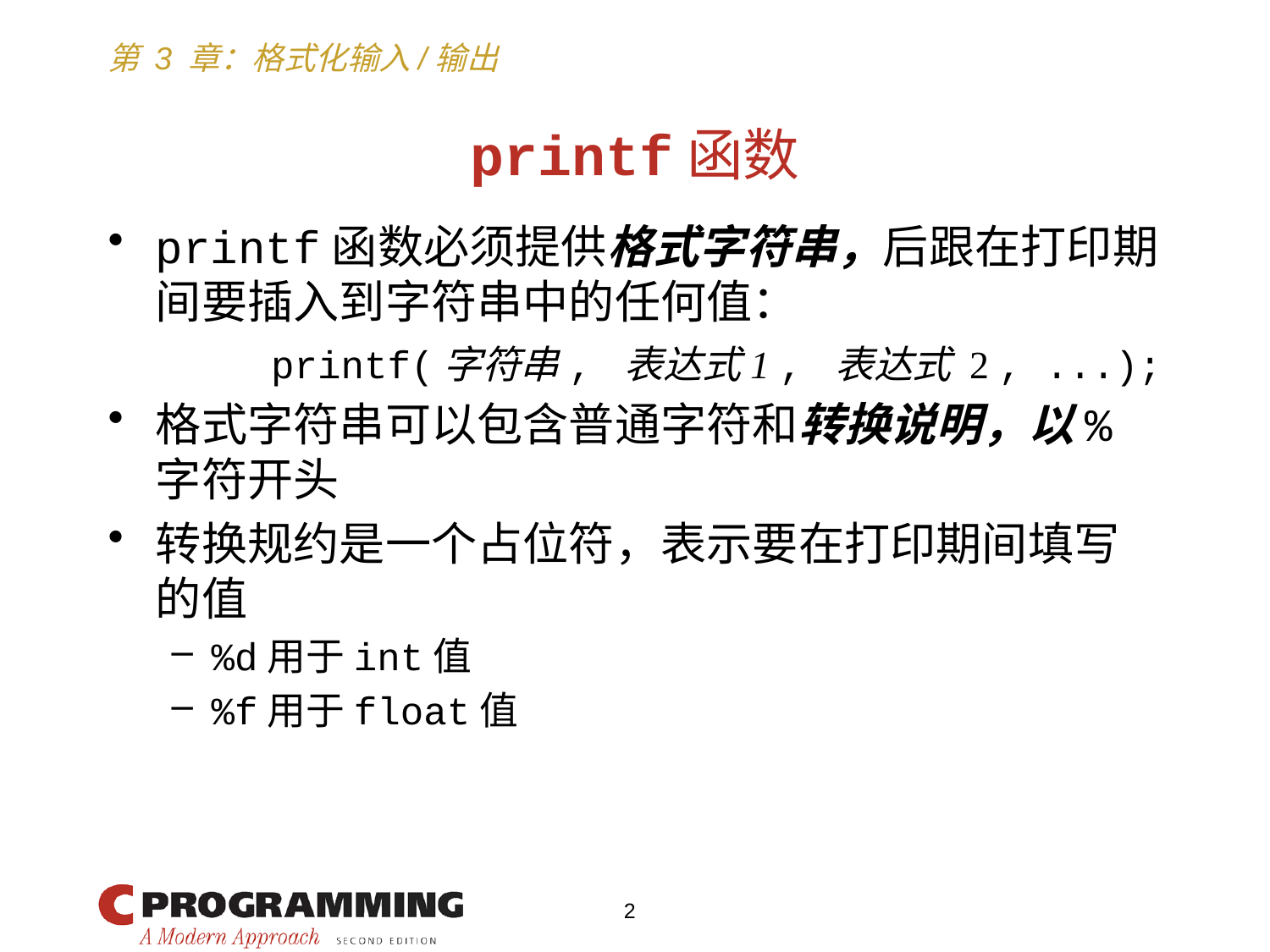

# printf函数
printf函数必须提供格式字符串，后跟在打印期间要插入到字符串中的任何值：
       printf(字符串, 表达式1 , 表达式 2 , ...);
格式字符串可以包含普通字符和转换说明，以%字符开头
转换规约是一个占位符，表示要在打印期间填写的值
%d用于int值
%f用于float值

2